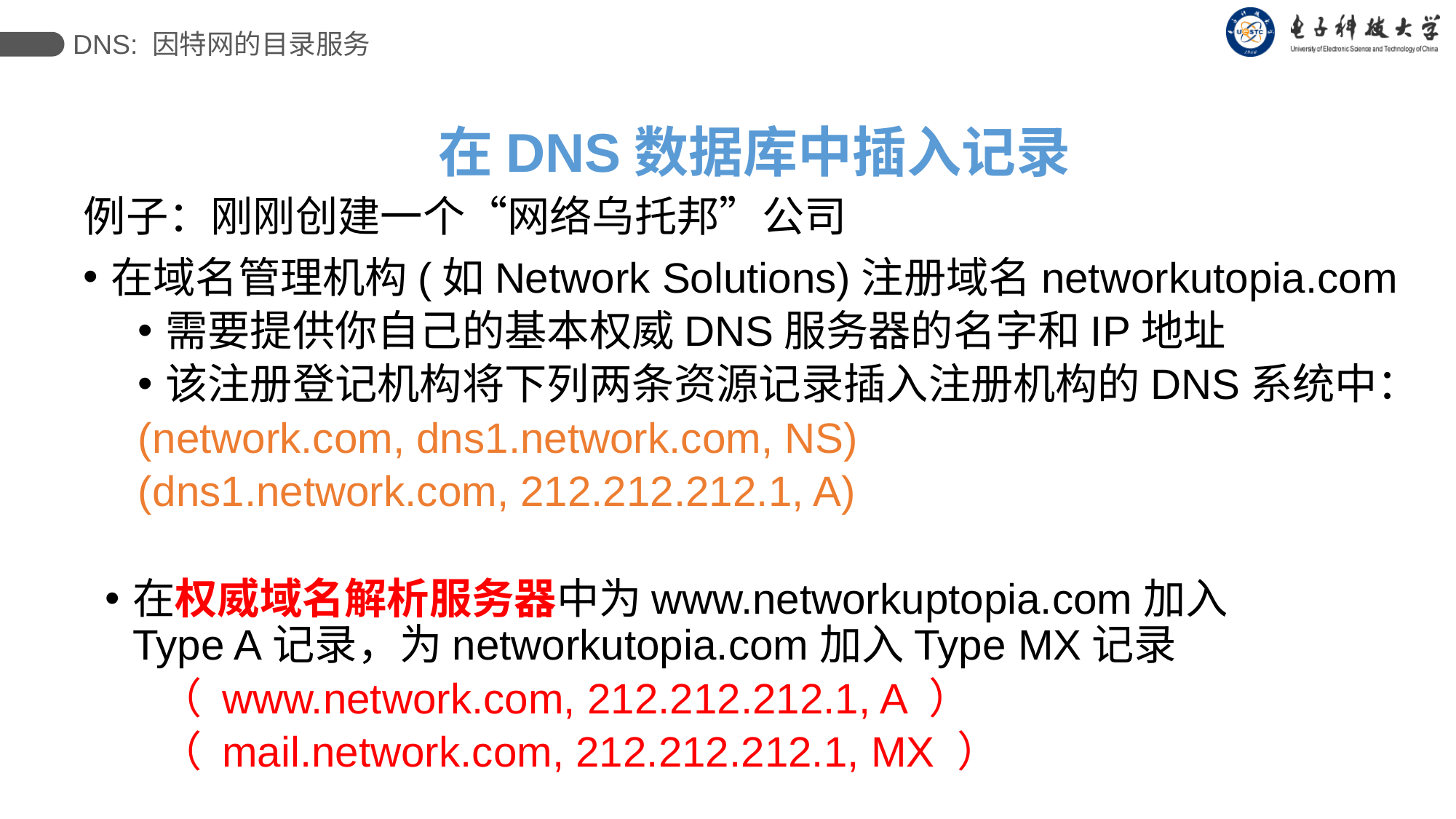

DNS: 因特网的目录服务
# 在DNS数据库中插入记录
例子：刚刚创建一个“网络乌托邦”公司
在域名管理机构(如Network Solutions)注册域名networkutopia.com
需要提供你自己的基本权威DNS服务器的名字和IP地址
该注册登记机构将下列两条资源记录插入注册机构的DNS系统中：
(network.com, dns1.network.com, NS)
(dns1.network.com, 212.212.212.1, A)

在权威域名解析服务器中为www.networkuptopia.com加入Type A记录，为networkutopia.com加入Type MX记录
（ www.network.com, 212.212.212.1, A ）
（ mail.network.com, 212.212.212.1, MX ）